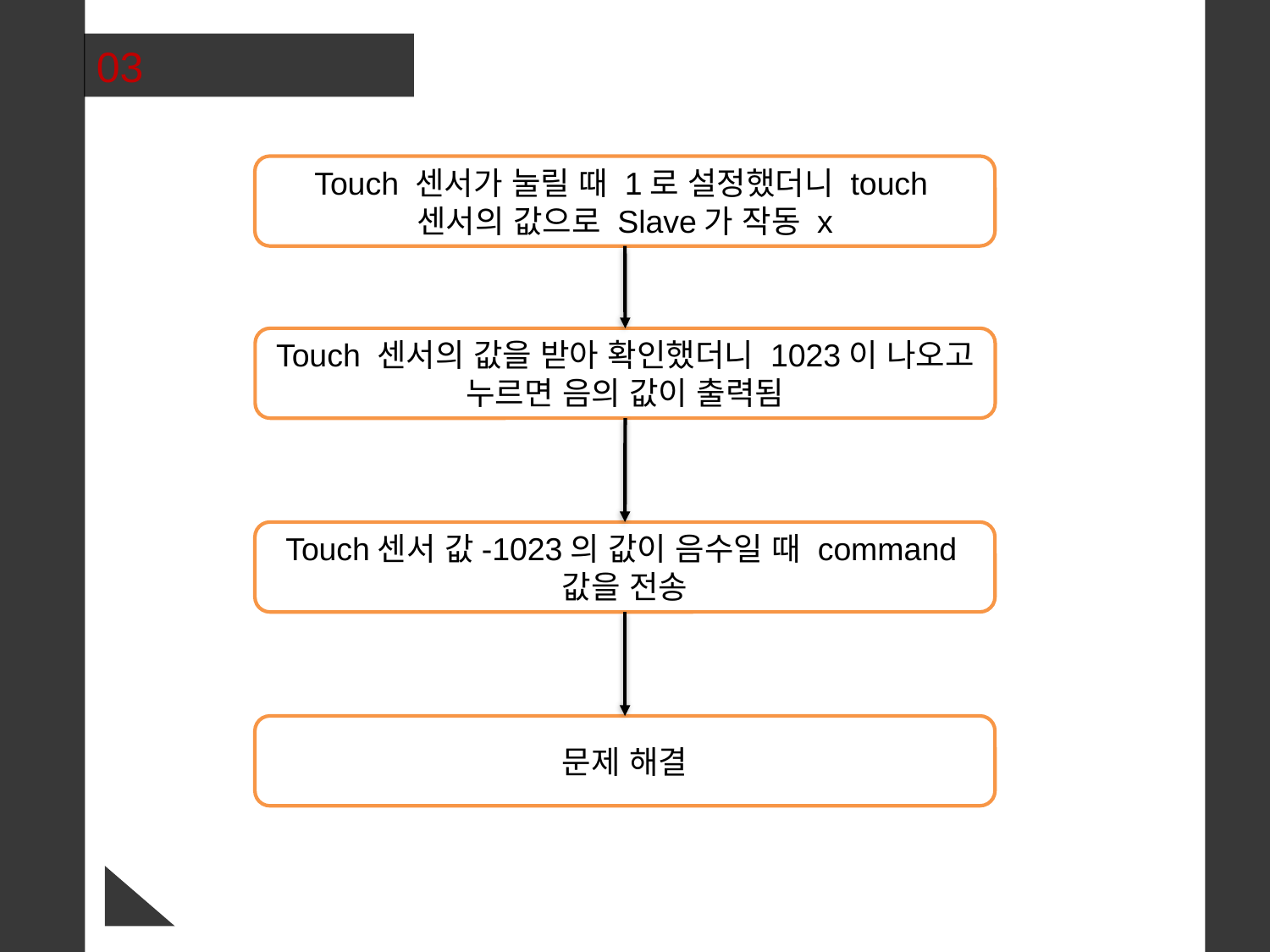

03
Touch 센서가 눌릴 때 1로 설정했더니 touch센서의 값으로 Slave가 작동 x
Touch 센서의 값을 받아 확인했더니 1023이 나오고 누르면 음의 값이 출력됨
Touch센서 값-1023의 값이 음수일 때 command값을 전송
문제 해결